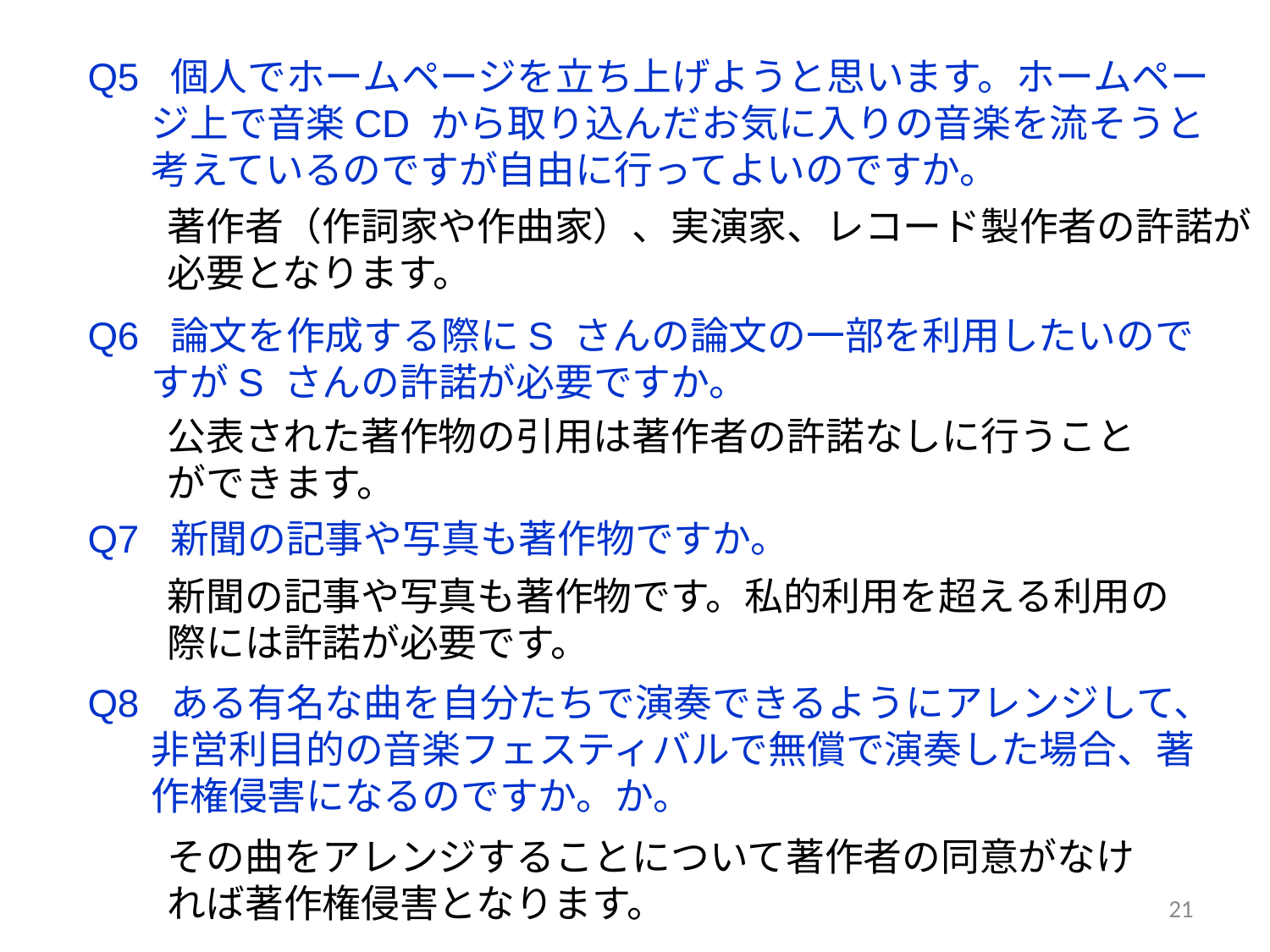

Q5  個人でホームページを立ち上げようと思います。ホームページ上で音楽CD から取り込んだお気に入りの音楽を流そうと考えているのですが自由に行ってよいのですか。

Q6  論文を作成する際にS さんの論文の一部を利用したいのですがS さんの許諾が必要ですか。

Q7  新聞の記事や写真も著作物ですか。

Q8  ある有名な曲を自分たちで演奏できるようにアレンジして、非営利目的の音楽フェスティバルで無償で演奏した場合、著作権侵害になるのですか。か。

著作者（作詞家や作曲家）、実演家、レコード製作者の許諾が必要となります。
公表された著作物の引用は著作者の許諾なしに行うことができます。
新聞の記事や写真も著作物です。私的利用を超える利用の際には許諾が必要です。
その曲をアレンジすることについて著作者の同意がなければ著作権侵害となります。
21